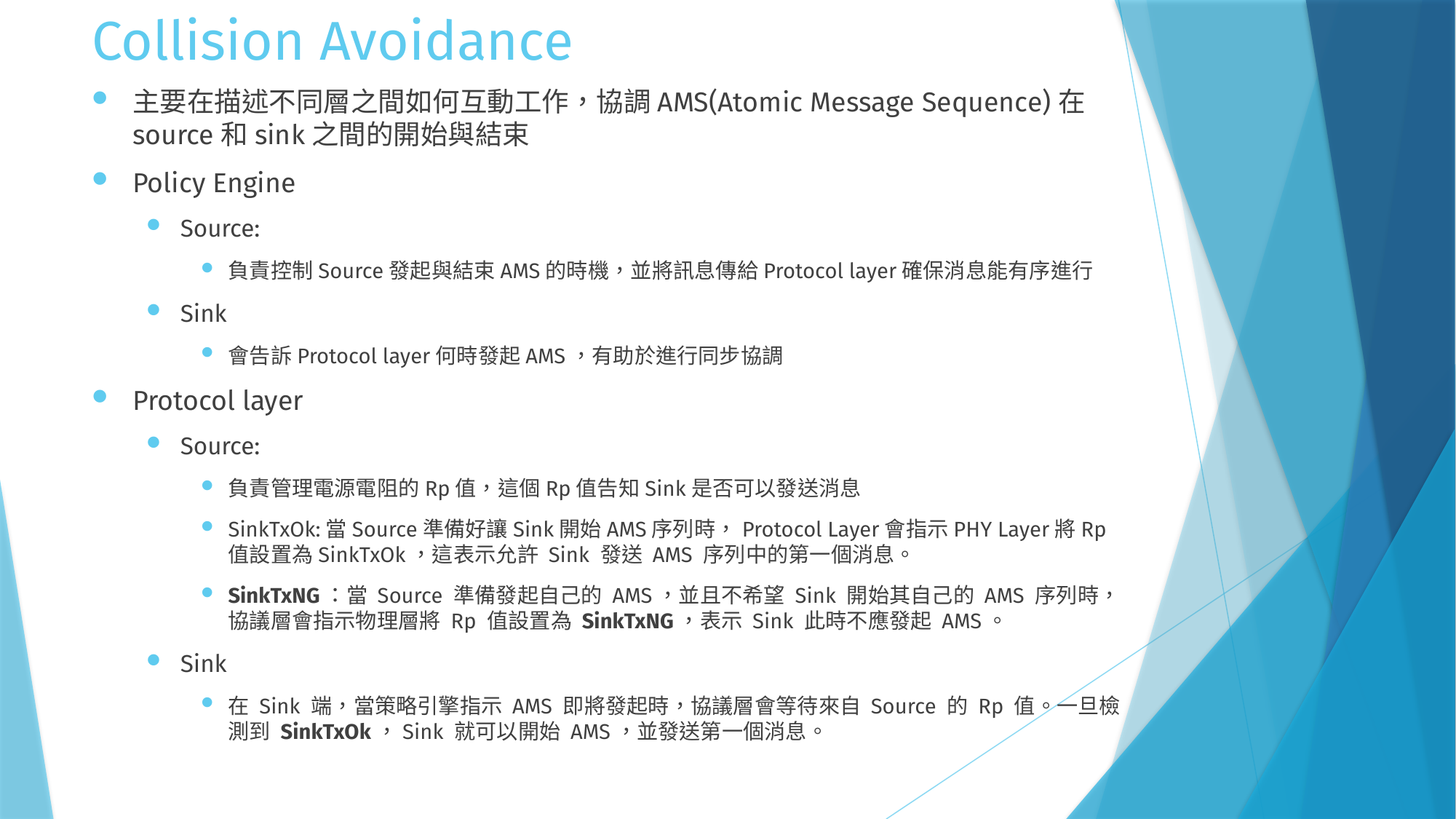

# Collision Avoidance
主要在描述不同層之間如何互動工作，協調AMS(Atomic Message Sequence)在source和sink之間的開始與結束
Policy Engine
Source:
負責控制Source發起與結束AMS的時機，並將訊息傳給Protocol layer確保消息能有序進行
Sink
會告訴Protocol layer何時發起AMS，有助於進行同步協調
Protocol layer
Source:
負責管理電源電阻的Rp值，這個Rp值告知Sink是否可以發送消息
SinkTxOk:當Source準備好讓Sink開始AMS序列時，Protocol Layer會指示PHY Layer將Rp值設置為SinkTxOk，這表示允許 Sink 發送 AMS 序列中的第一個消息。
SinkTxNG：當 Source 準備發起自己的 AMS，並且不希望 Sink 開始其自己的 AMS 序列時，協議層會指示物理層將 Rp 值設置為 SinkTxNG，表示 Sink 此時不應發起 AMS。
Sink
在 Sink 端，當策略引擎指示 AMS 即將發起時，協議層會等待來自 Source 的 Rp 值。一旦檢測到 SinkTxOk，Sink 就可以開始 AMS，並發送第一個消息。